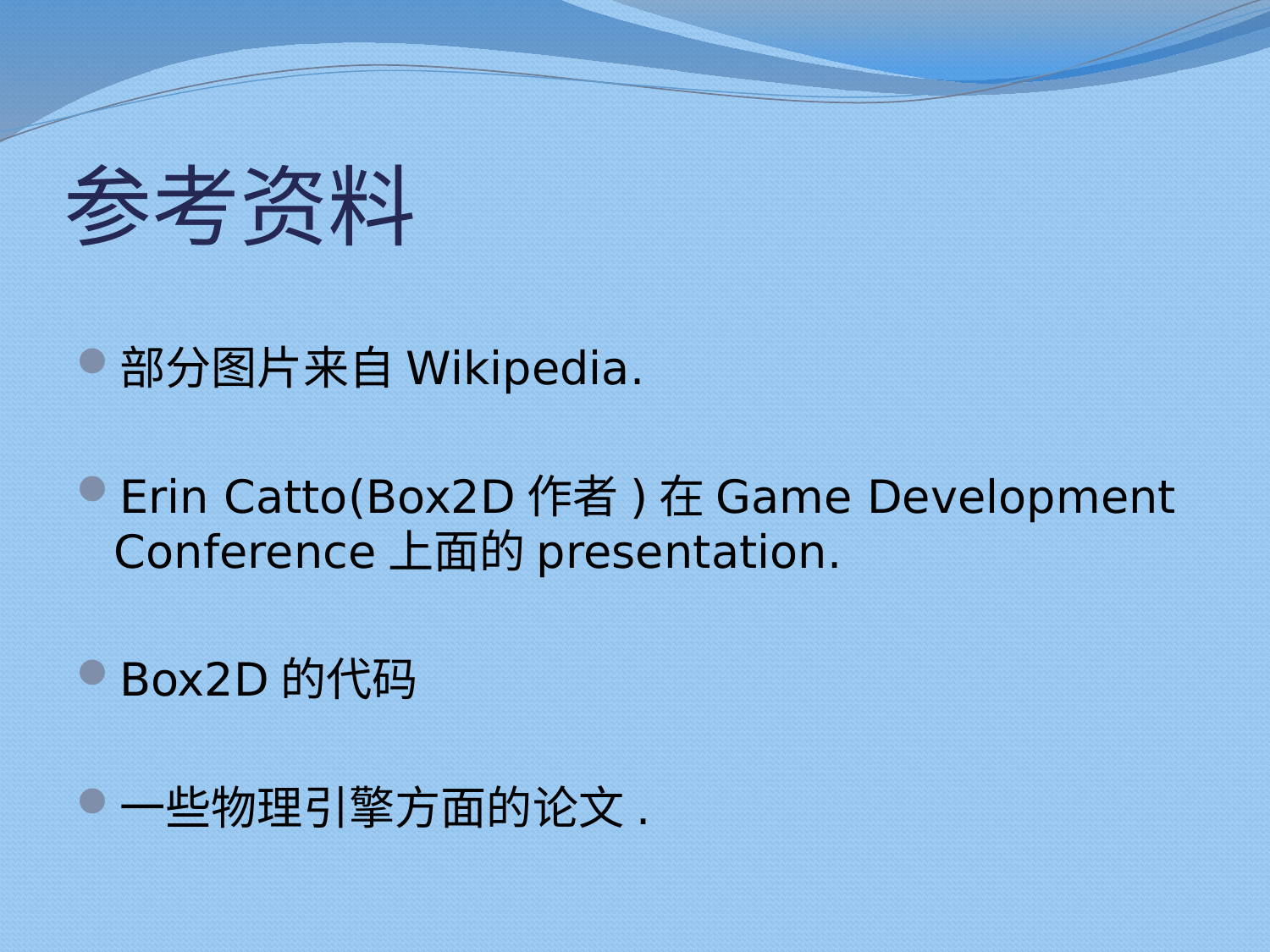

# 参考资料

部分图片来自Wikipedia.

Erin Catto(Box2D作者)在Game Development Conference上面的presentation.

Box2D的代码

一些物理引擎方面的论文.